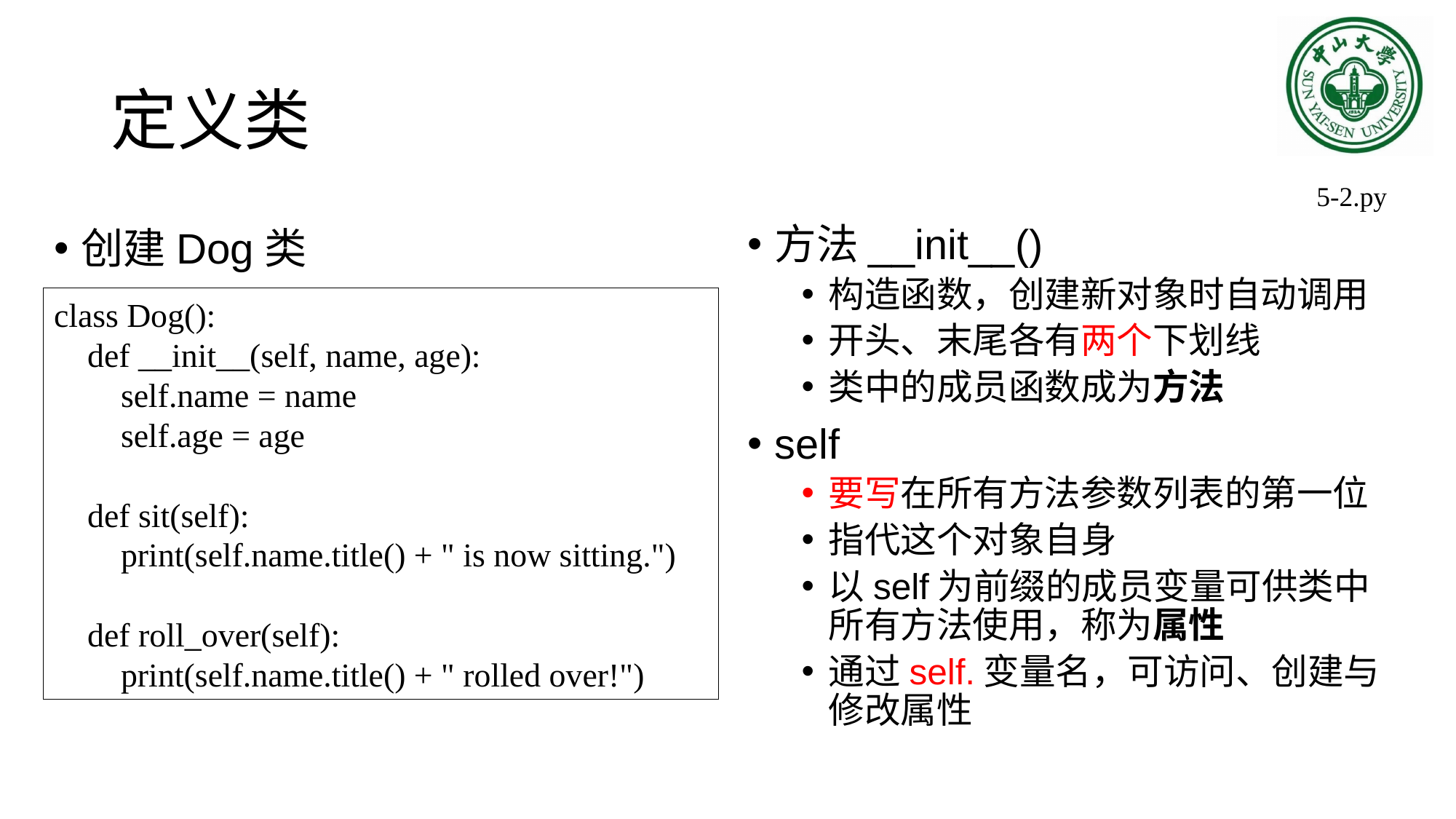

# 定义类
5-2.py
方法__init__()
构造函数，创建新对象时自动调用
开头、末尾各有两个下划线
类中的成员函数成为方法
self
要写在所有方法参数列表的第一位
指代这个对象自身
以self为前缀的成员变量可供类中所有方法使用，称为属性
通过self.变量名，可访问、创建与修改属性

创建Dog类
class Dog():
    def __init__(self, name, age):
        self.name = name
        self.age = age

    def sit(self):
        print(self.name.title() + " is now sitting.")

    def roll_over(self):
        print(self.name.title() + " rolled over!")